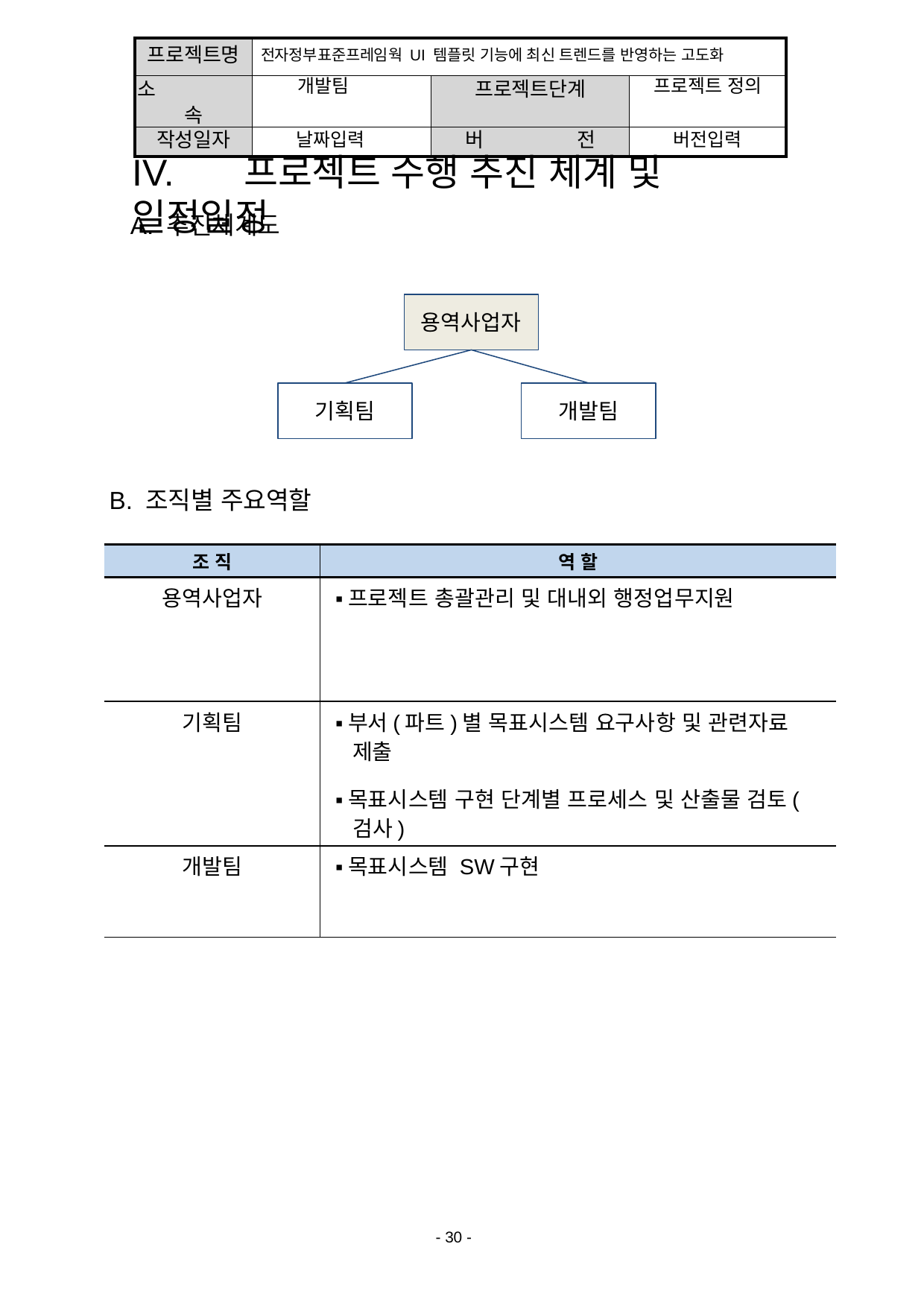

| 프로젝트명 | 전자정부표준프레임웍 UI 템플릿 기능에 최신 트렌드를 반영하는 고도화 |  |  |
| --- | --- | --- | --- |
| 소 속 | 개발팀 | 프로젝트단계 | 프로젝트 정의 |
| 작성일자 | 날짜입력 | 버 전 | 버전입력 |
IV.	프로젝트 수행 추진 체계 및 일정일정
A. 추진체계도
용역사업자
기획팀
개발팀
B. 조직별 주요역할
| 조 직 | 역 할 |
| --- | --- |
| 용역사업자 | ▪프로젝트 총괄관리 및 대내외 행정업무지원 |
| 기획팀 | ▪부서(파트)별 목표시스템 요구사항 및 관련자료 제출 ▪목표시스템 구현 단계별 프로세스 및 산출물 검토(검사) |
| 개발팀 | ▪목표시스템 SW구현 |
- 30 -